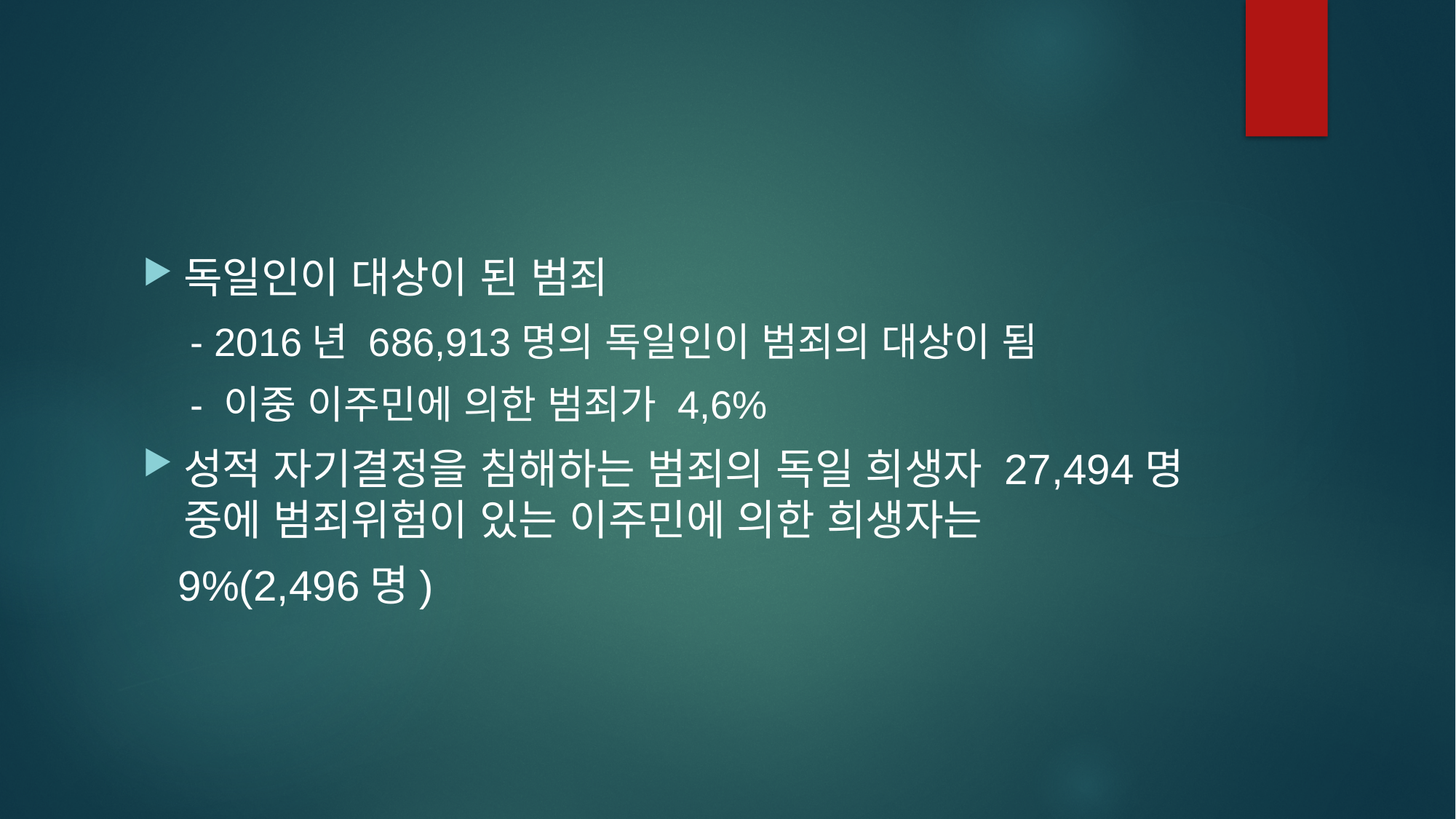

#
독일인이 대상이 된 범죄
- 2016년 686,913명의 독일인이 범죄의 대상이 됨
- 이중 이주민에 의한 범죄가 4,6%
성적 자기결정을 침해하는 범죄의 독일 희생자 27,494명 중에 범죄위험이 있는 이주민에 의한 희생자는
   9%(2,496명)